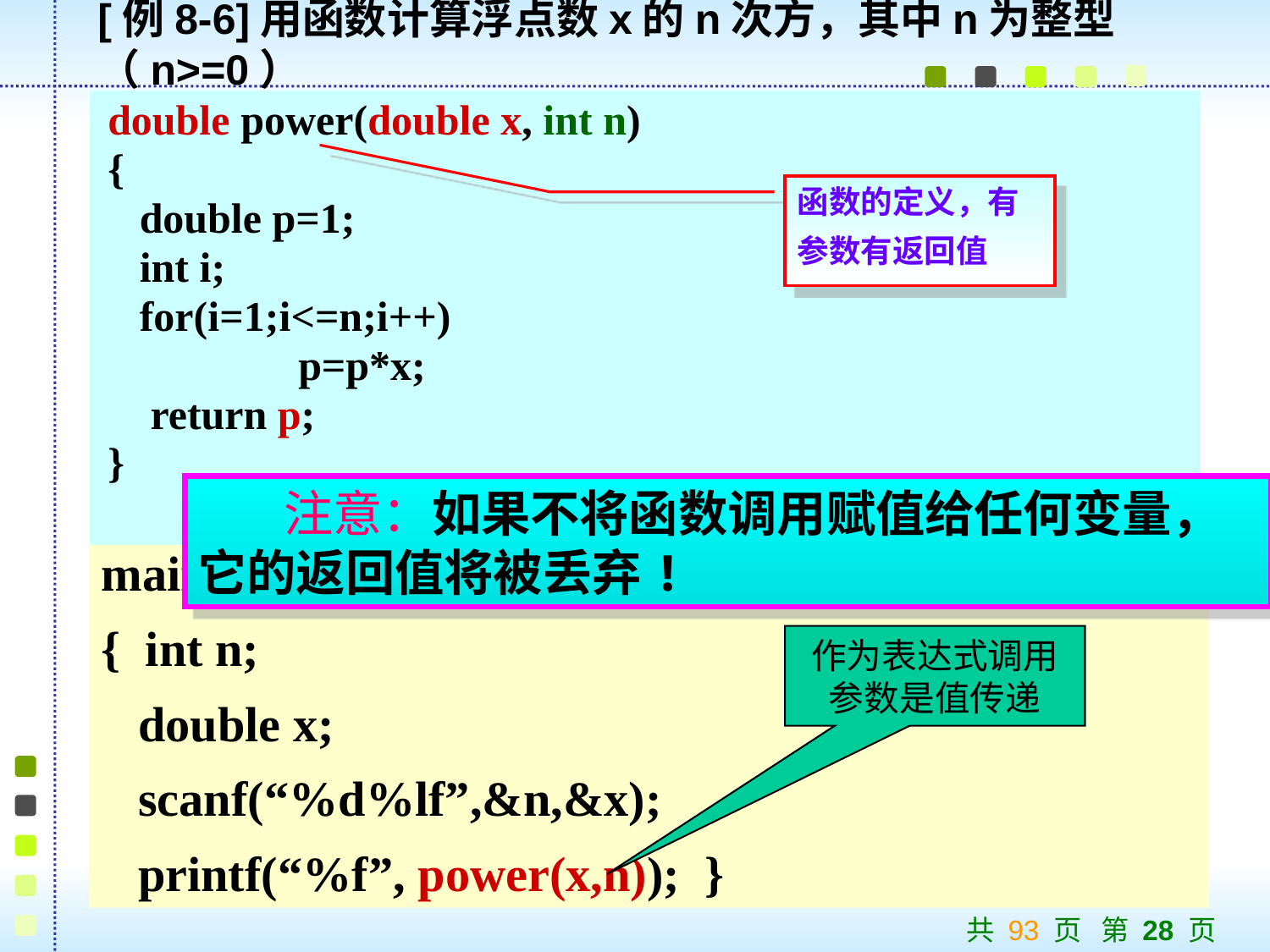

# [例8-6]用函数计算浮点数x的n次方，其中n为整型（n>=0）
double power(double x, int n)
{
   double p=1;
   int i;
   for(i=1;i<=n;i++)
                  p=p*x;
    return p;
}
函数的定义，有参数有返回值
        注意：如果不将函数调用赋值给任何变量，它的返回值将被丢弃!
main（）
{  int n;
   double x;
   scanf(“%d%lf”,&n,&x);
   printf(“%f”, power(x,n));  }
作为表达式调用
参数是值传递
共 93 页   第 28 页